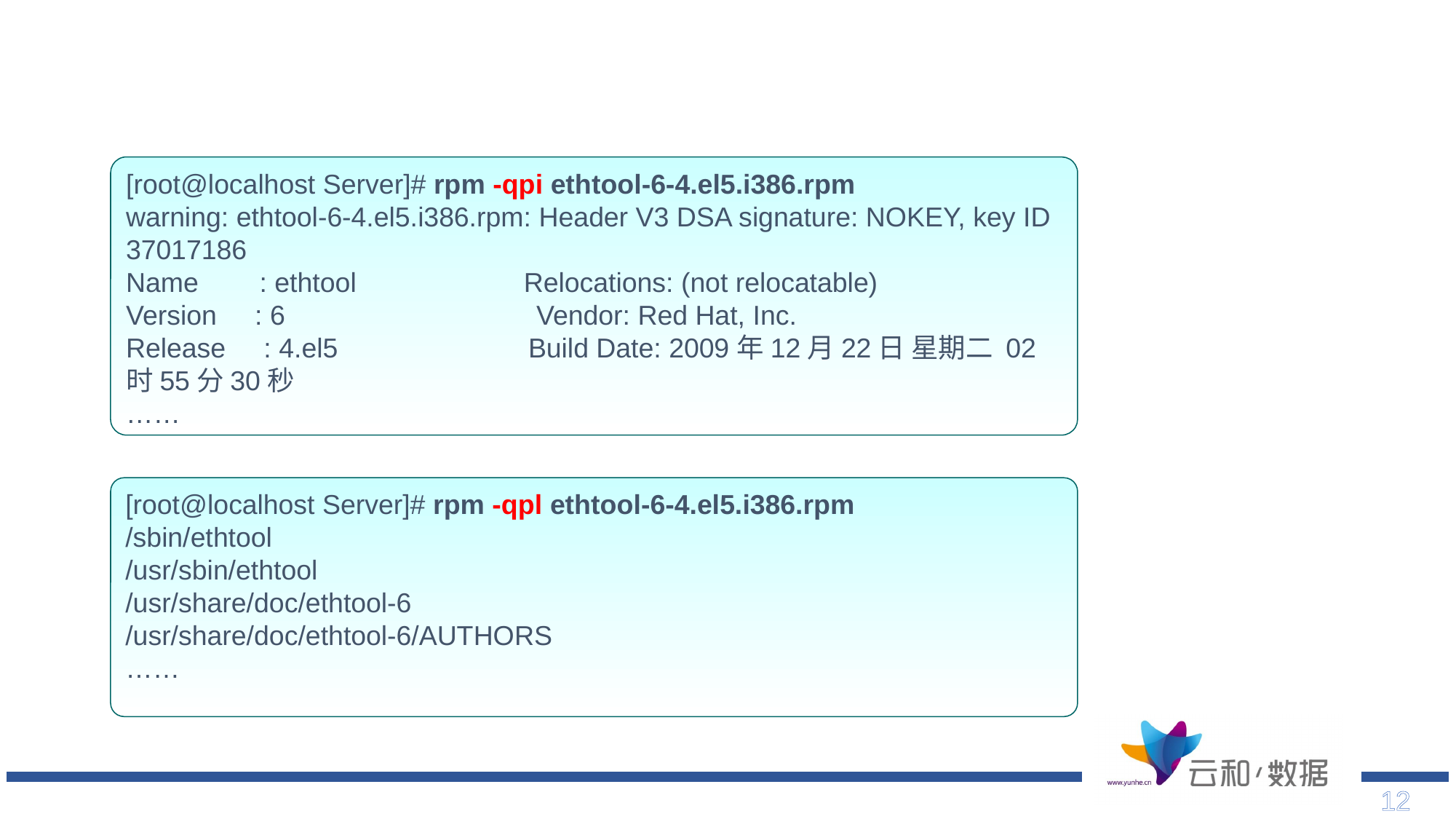

[root@localhost Server]# rpm -qpi ethtool-6-4.el5.i386.rpm
warning: ethtool-6-4.el5.i386.rpm: Header V3 DSA signature: NOKEY, key ID 37017186
Name        : ethtool                      Relocations: (not relocatable)
Version     : 6                                 Vendor: Red Hat, Inc.
Release     : 4.el5                         Build Date: 2009年12月22日 星期二 02时55分30秒
……
[root@localhost Server]# rpm -qpl ethtool-6-4.el5.i386.rpm
/sbin/ethtool
/usr/sbin/ethtool
/usr/share/doc/ethtool-6
/usr/share/doc/ethtool-6/AUTHORS
……